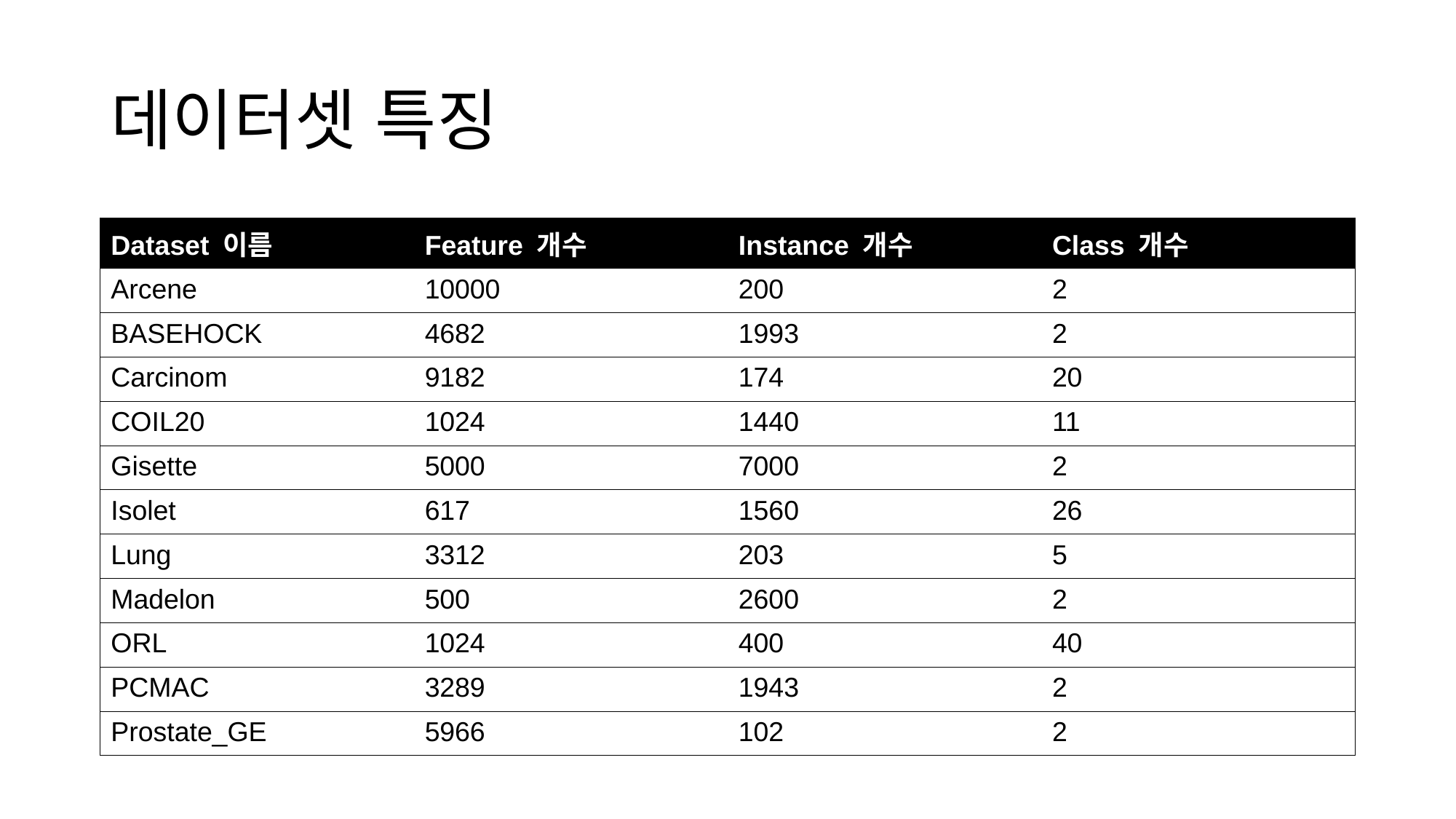

# 데이터셋 특징
| Dataset 이름 | Feature 개수 | Instance 개수 | Class 개수 |
| --- | --- | --- | --- |
| Arcene | 10000 | 200 | 2 |
| BASEHOCK | 4682 | 1993 | 2 |
| Carcinom | 9182 | 174 | 20 |
| COIL20 | 1024 | 1440 | 11 |
| Gisette | 5000 | 7000 | 2 |
| Isolet | 617 | 1560 | 26 |
| Lung | 3312 | 203 | 5 |
| Madelon | 500 | 2600 | 2 |
| ORL | 1024 | 400 | 40 |
| PCMAC | 3289 | 1943 | 2 |
| Prostate\_GE | 5966 | 102 | 2 |